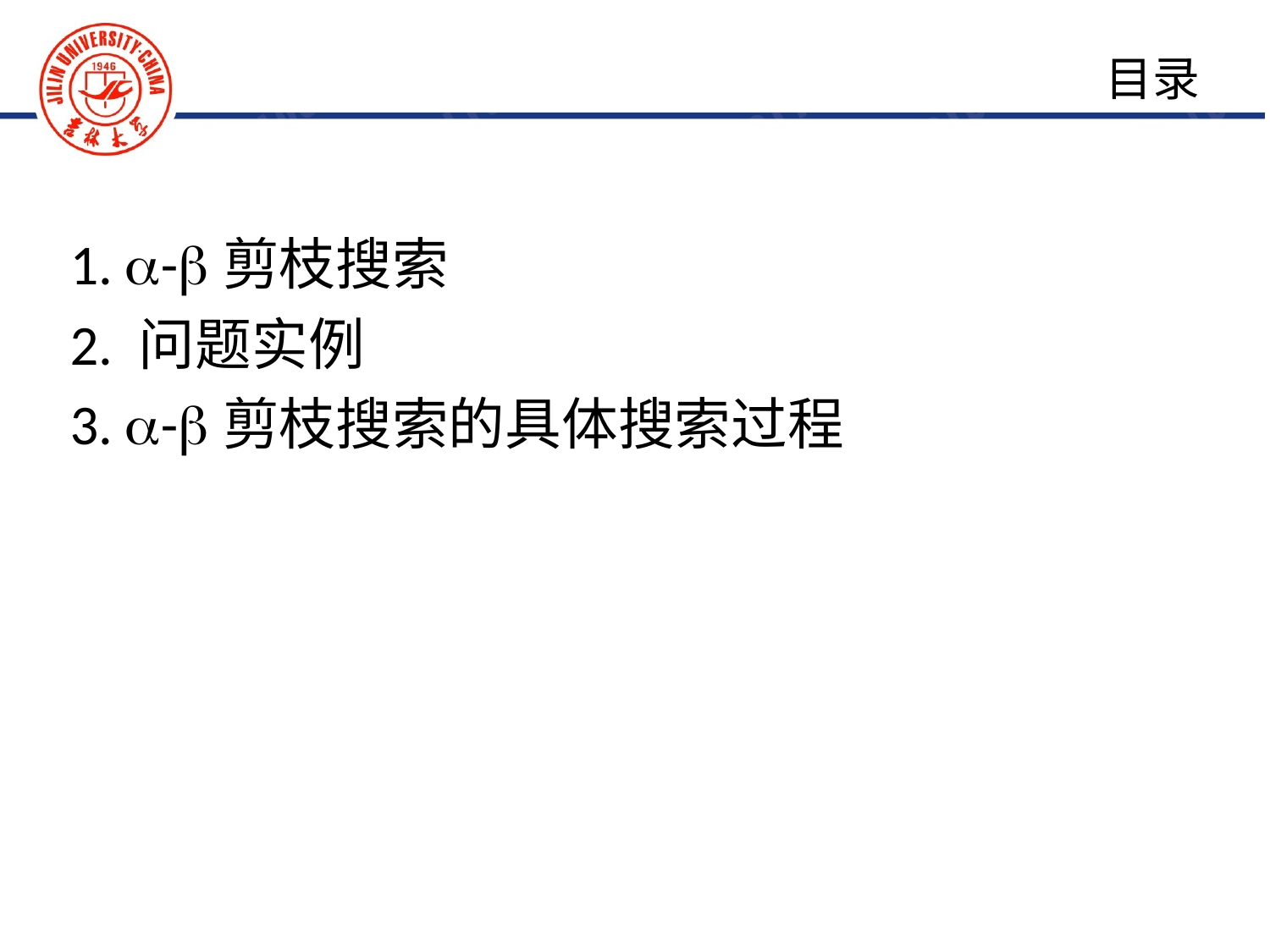

1. α-β剪枝搜索
2. 问题实例
3. α-β剪枝搜索的具体搜索过程
目录
2